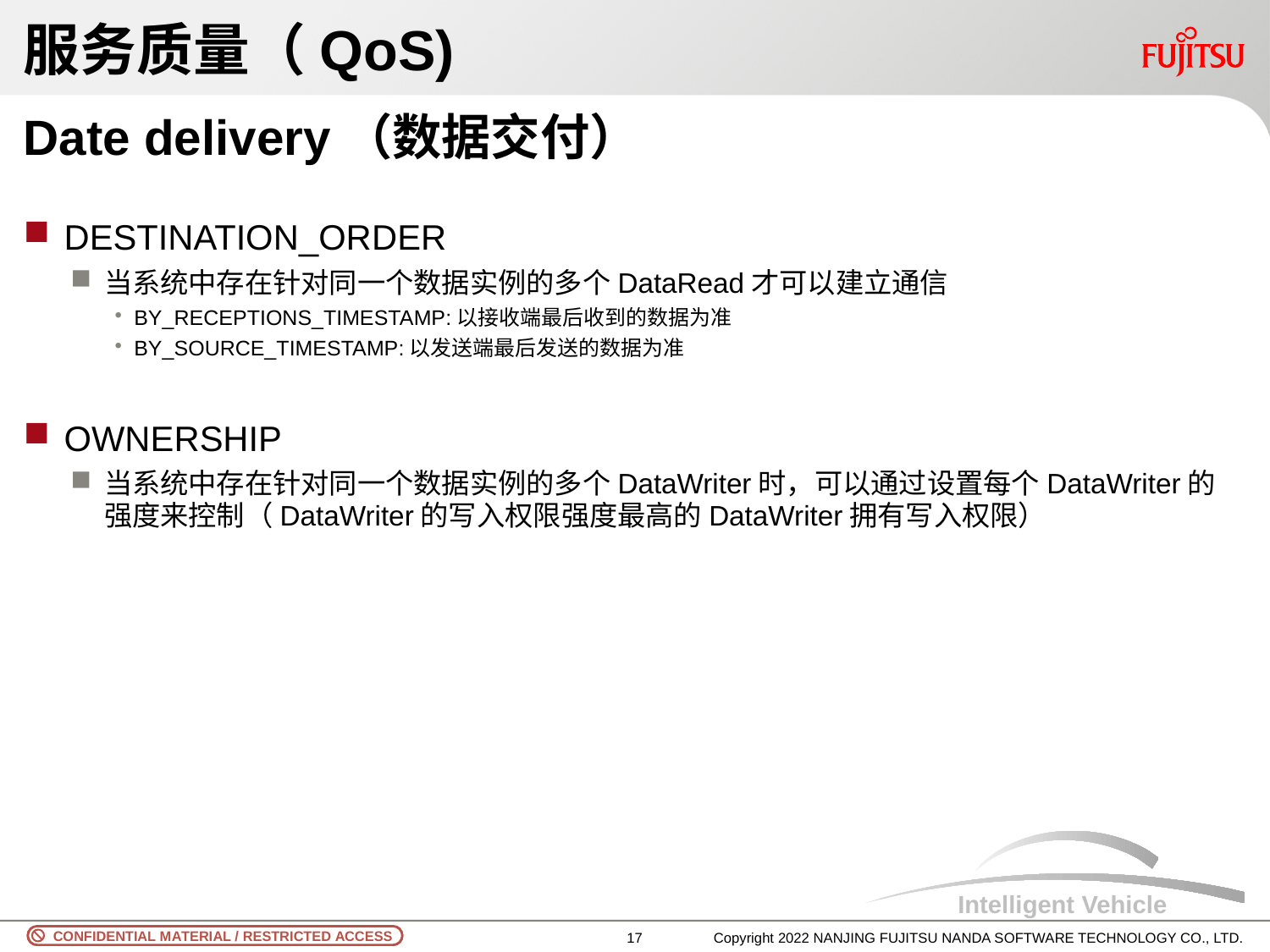

# 服务质量（QoS)
Date delivery（数据交付）
DESTINATION_ORDER
当系统中存在针对同一个数据实例的多个DataRead才可以建立通信
BY_RECEPTIONS_TIMESTAMP:以接收端最后收到的数据为准
BY_SOURCE_TIMESTAMP:以发送端最后发送的数据为准

OWNERSHIP
当系统中存在针对同一个数据实例的多个DataWriter时，可以通过设置每个DataWriter的强度来控制（DataWriter的写入权限强度最高的DataWriter拥有写入权限）

17
Copyright 2022 NANJING FUJITSU NANDA SOFTWARE TECHNOLOGY CO., LTD.